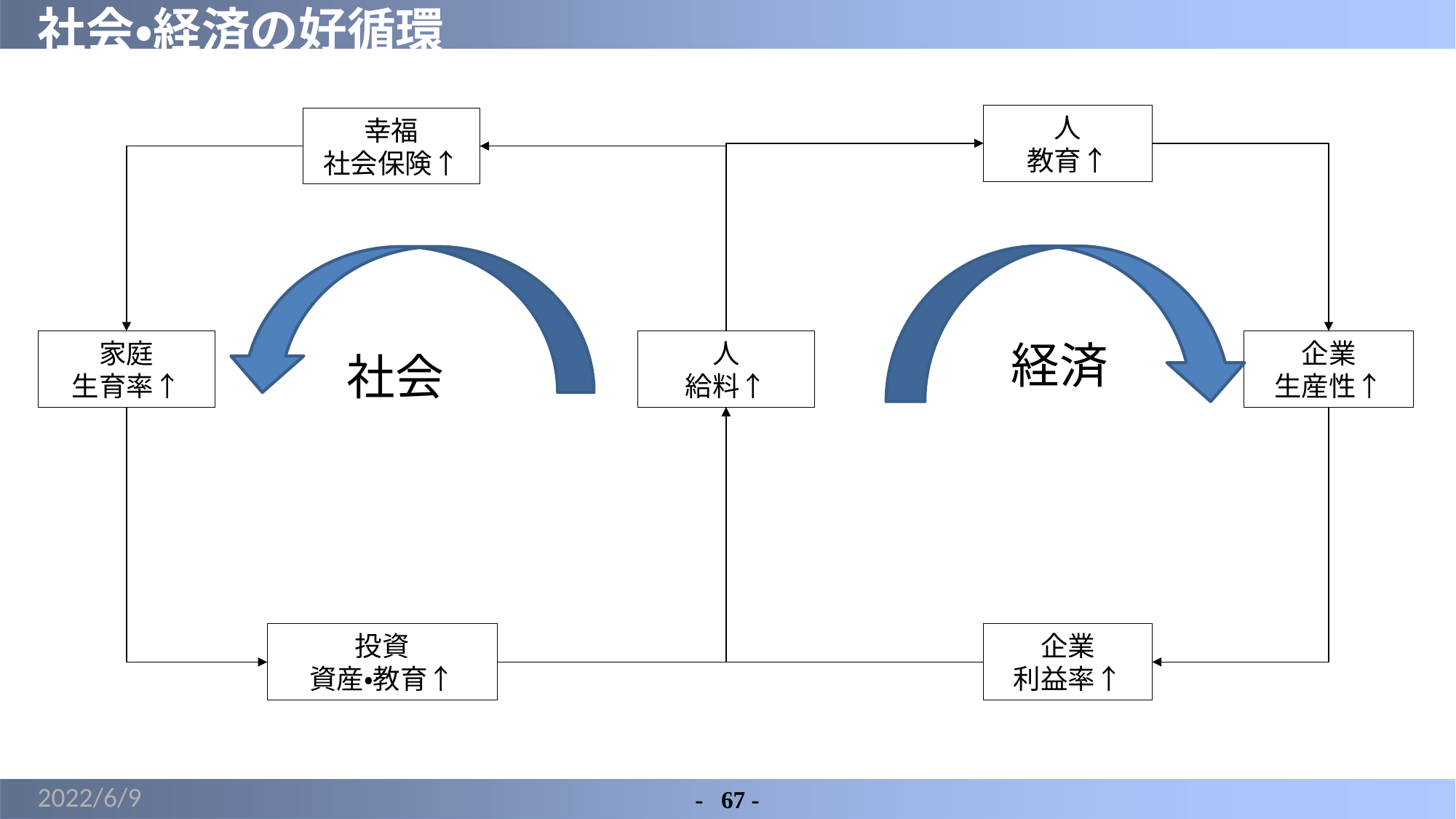

# 社会・経済の好循環
人
教育↑
幸福
社会保険↑

経済
家庭
生育率↑
企業
生産性↑
人
給料↑
社会
投資
資産・教育↑
企業
利益率↑
2022/6/9
-	67 -